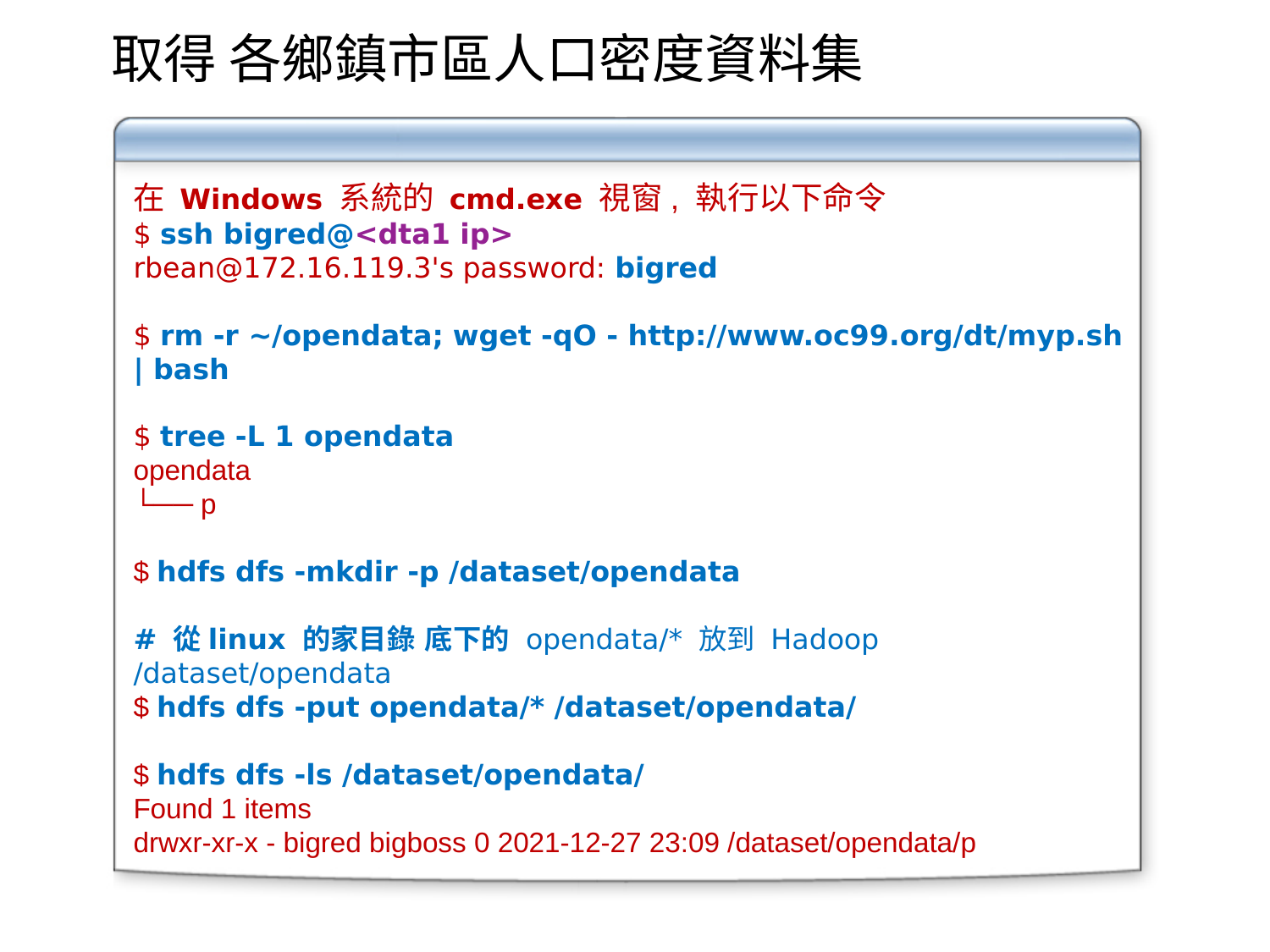

取得 各鄉鎮市區人口密度資料集
在 Windows 系統的 cmd.exe 視窗, 執行以下命令
$ ssh bigred@<dta1 ip>
rbean@172.16.119.3's password: bigred

$ rm -r ~/opendata; wget -qO - http://www.oc99.org/dt/myp.sh | bash

$ tree -L 1 opendata
opendata
└── p

$ hdfs dfs -mkdir -p /dataset/opendata

# 從linux 的家目錄 底下的 opendata/* 放到 Hadoop /dataset/opendata
$ hdfs dfs -put opendata/* /dataset/opendata/

$ hdfs dfs -ls /dataset/opendata/
Found 1 items
drwxr-xr-x - bigred bigboss 0 2021-12-27 23:09 /dataset/opendata/p